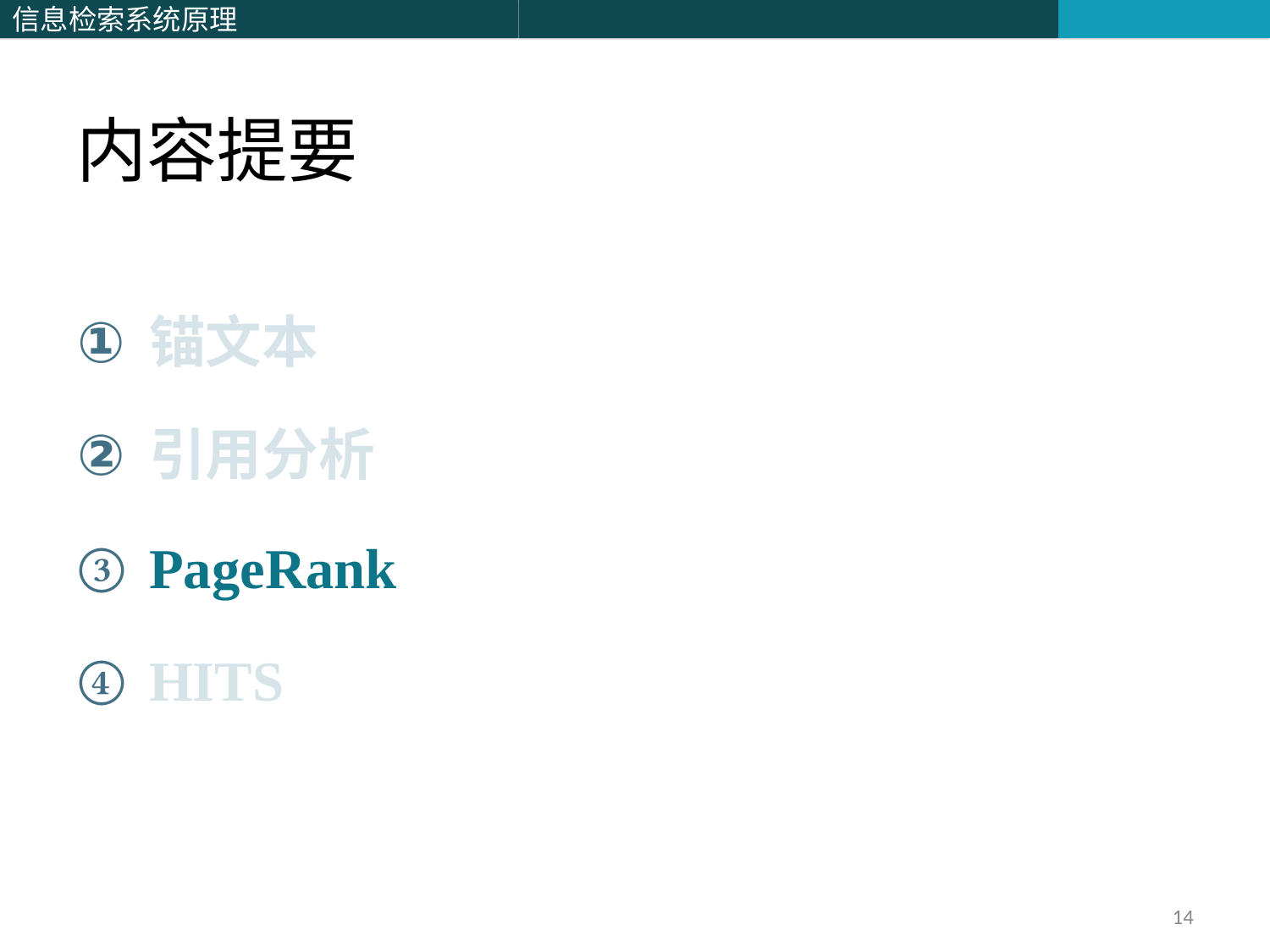

# 内容提要
锚文本
引用分析
PageRank
HITS
14